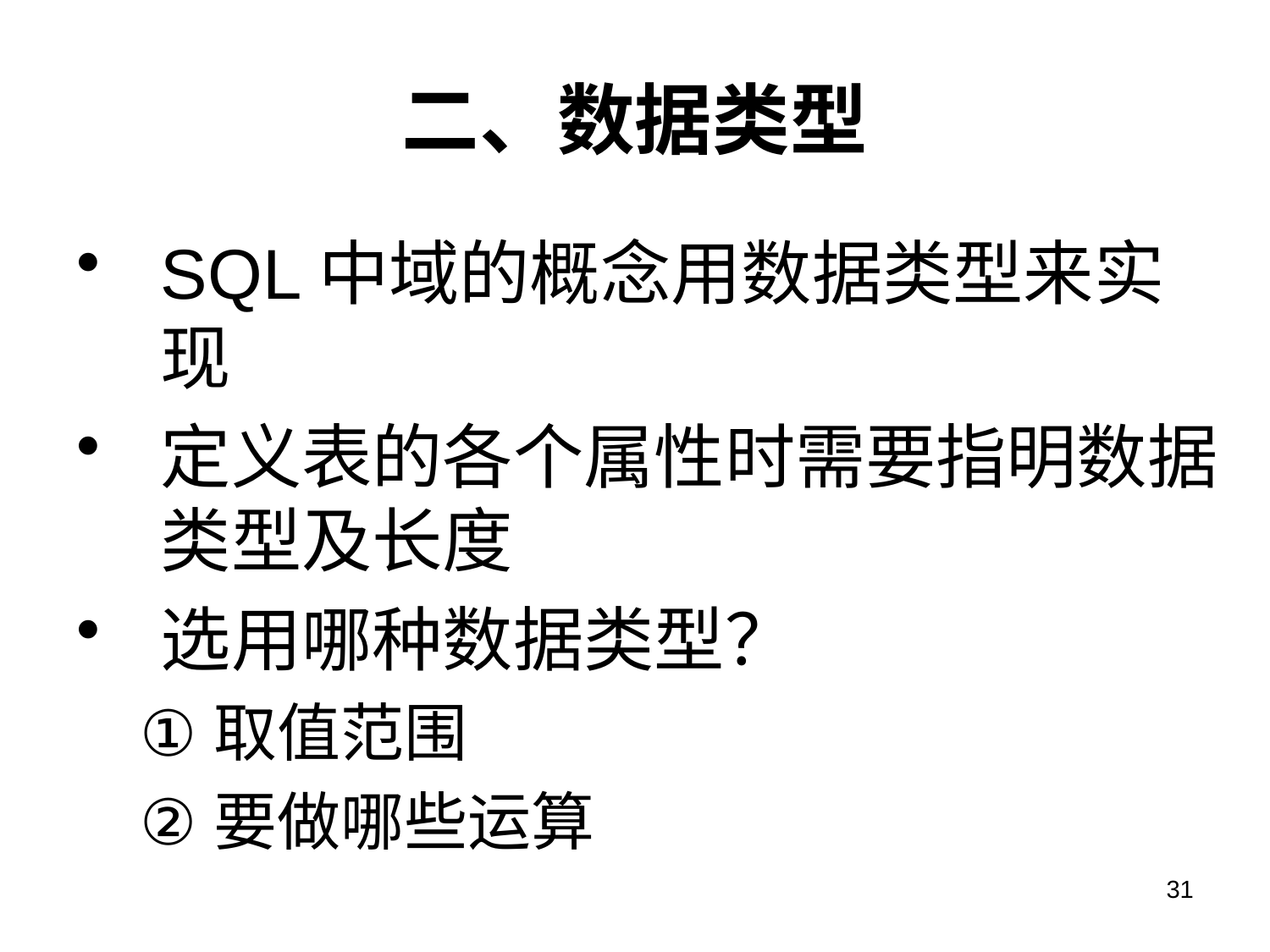

# 二、数据类型
SQL中域的概念用数据类型来实现
定义表的各个属性时需要指明数据类型及长度
选用哪种数据类型？
取值范围
要做哪些运算

31